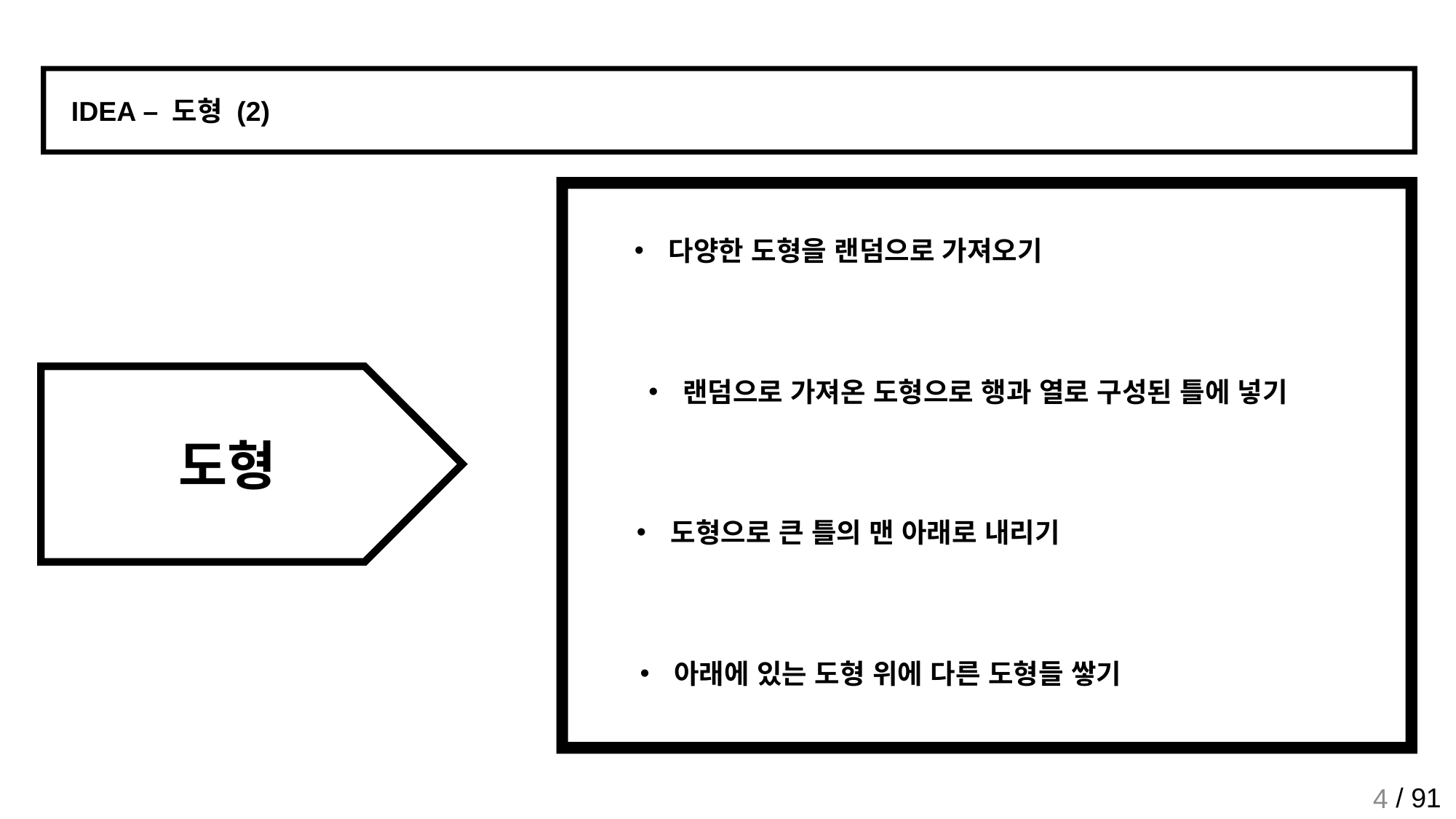

IDEA – 도형 (2)

다양한 도형을 랜덤으로 가져오기
도형
랜덤으로 가져온 도형으로 행과 열로 구성된 틀에 넣기
도형으로 큰 틀의 맨 아래로 내리기
아래에 있는 도형 위에 다른 도형들 쌓기
4